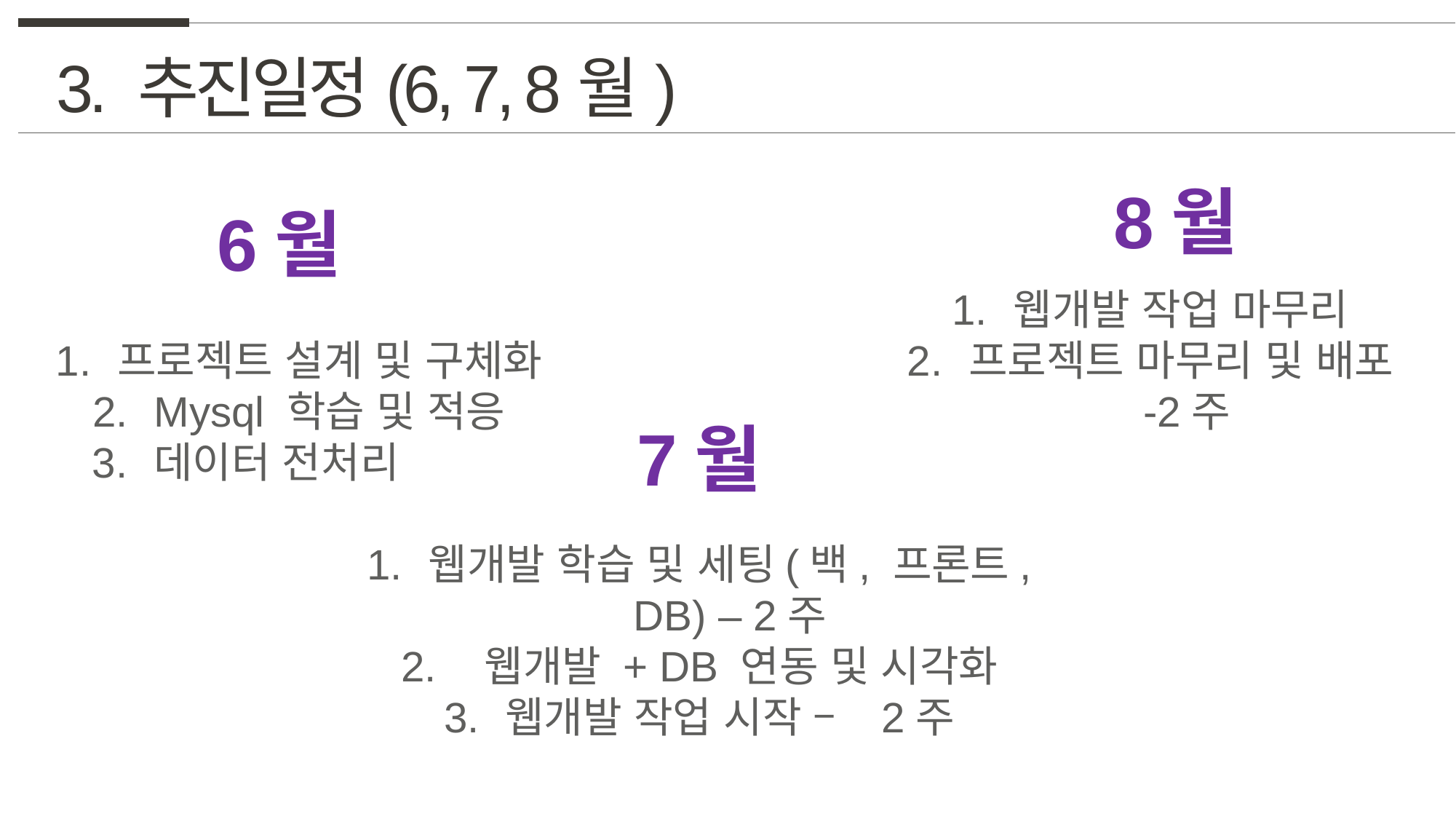

3. 추진일정(6, 7, 8월)
8월
6월

웹개발 작업 마무리
프로젝트 마무리 및 배포  -2주

프로젝트 설계 및 구체화
Mysql 학습 및 적응
데이터 전처리

7월

웹개발 학습 및 세팅(백, 프론트, DB) – 2주
 웹개발 + DB 연동 및 시각화
웹개발 작업 시작 –   2주